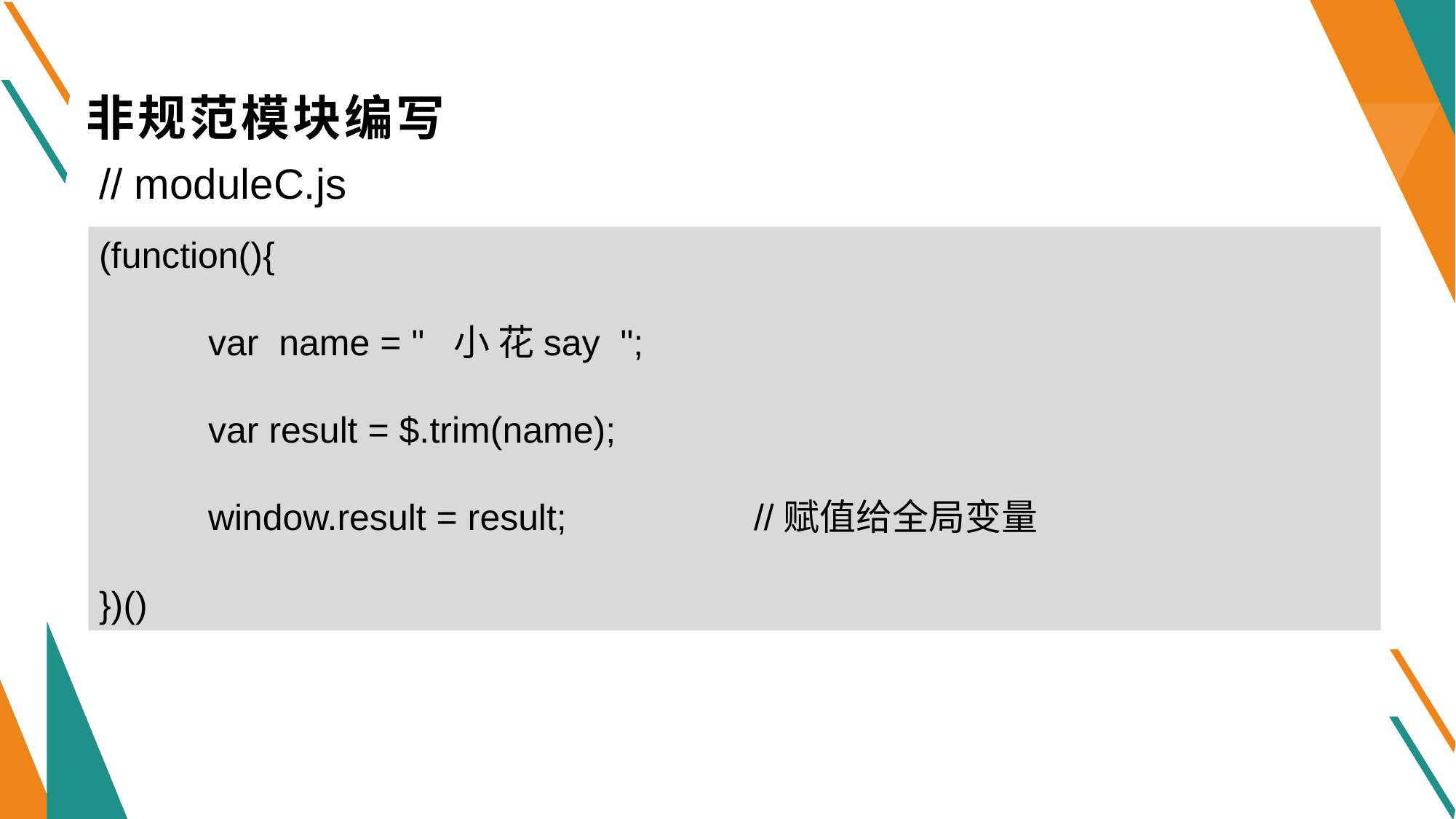

# 非规范模块编写
// moduleC.js
(function(){

	var  name = "  小 花say  ";

	var result = $.trim(name);

	window.result = result;		//赋值给全局变量

})()